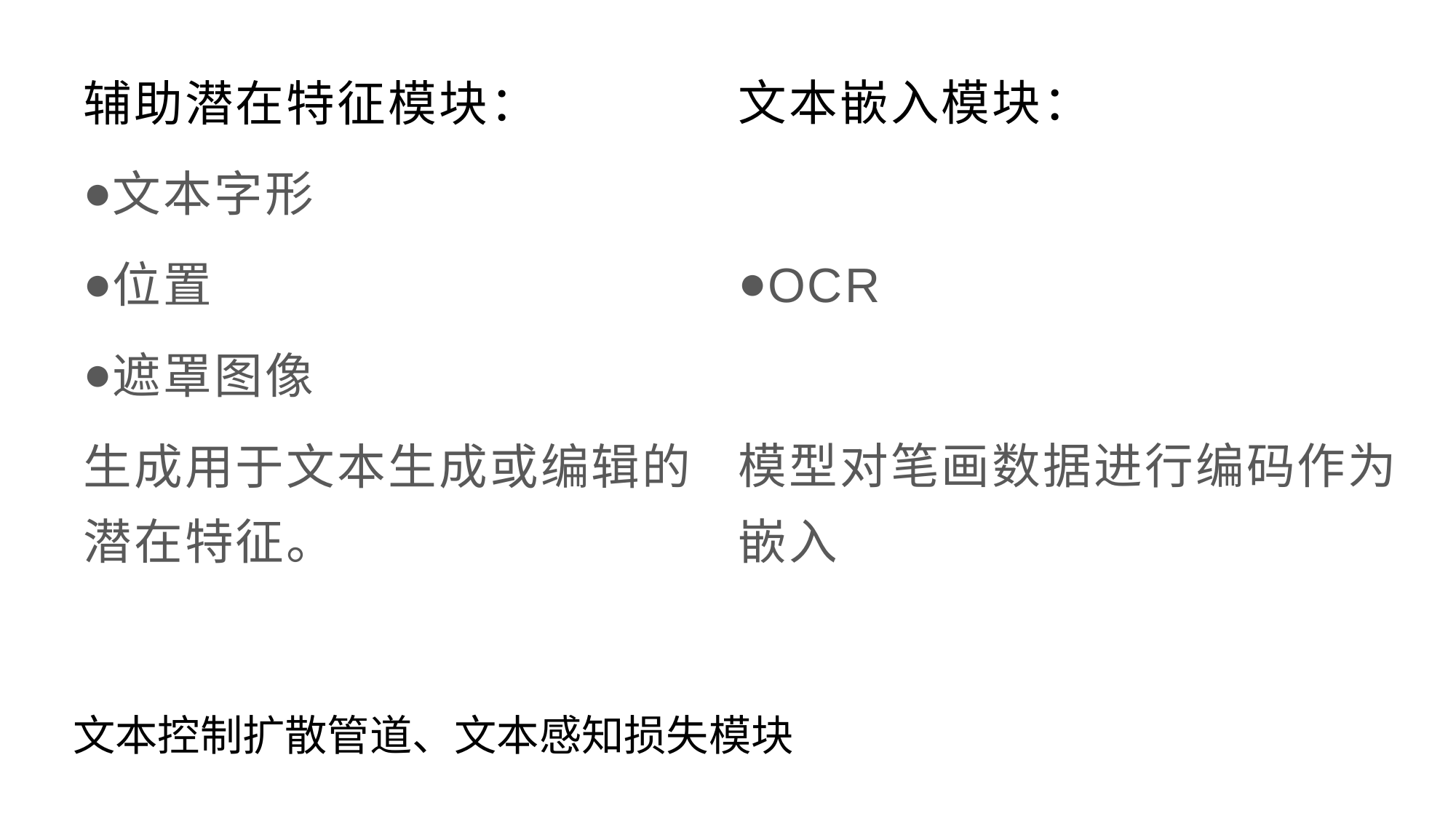

辅助潜在特征模块：
文本字形
位置
遮罩图像
生成用于文本生成或编辑的潜在特征。
文本嵌入模块：

OCR

模型对笔画数据进行编码作为嵌入
文本控制扩散管道、文本感知损失模块